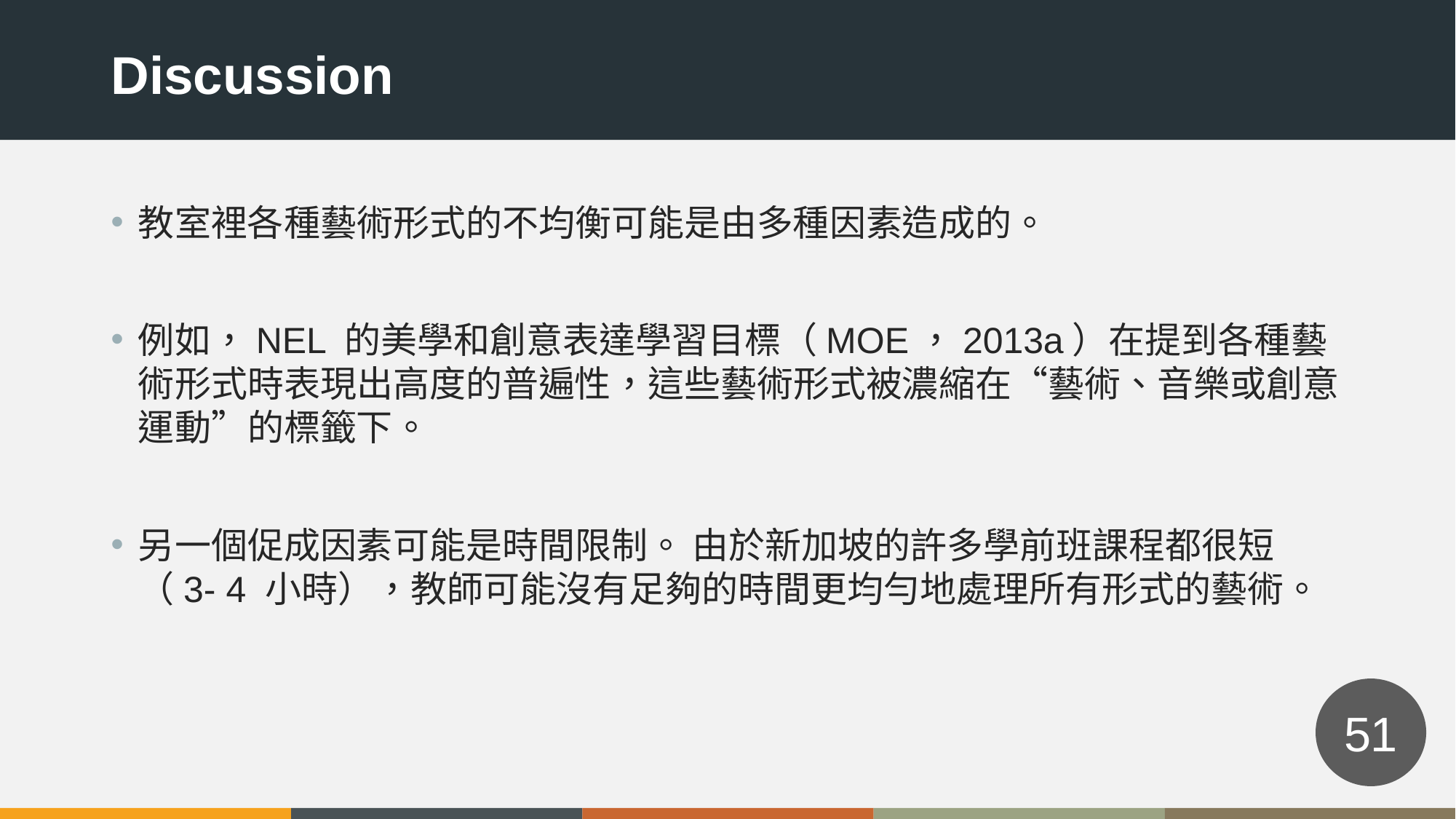

Discussion
教室裡各種藝術形式的不均衡可能是由多種因素造成的。

例如，NEL 的美學和創意表達學習目標（MOE，2013a）在提到各種藝術形式時表現出高度的普遍性，這些藝術形式被濃縮在“藝術、音樂或創意運動”的標籤下。

另一個促成因素可能是時間限制。 由於新加坡的許多學前班課程都很短（3- 4 小時），教師可能沒有足夠的時間更均勻地處理所有形式的藝術。

51